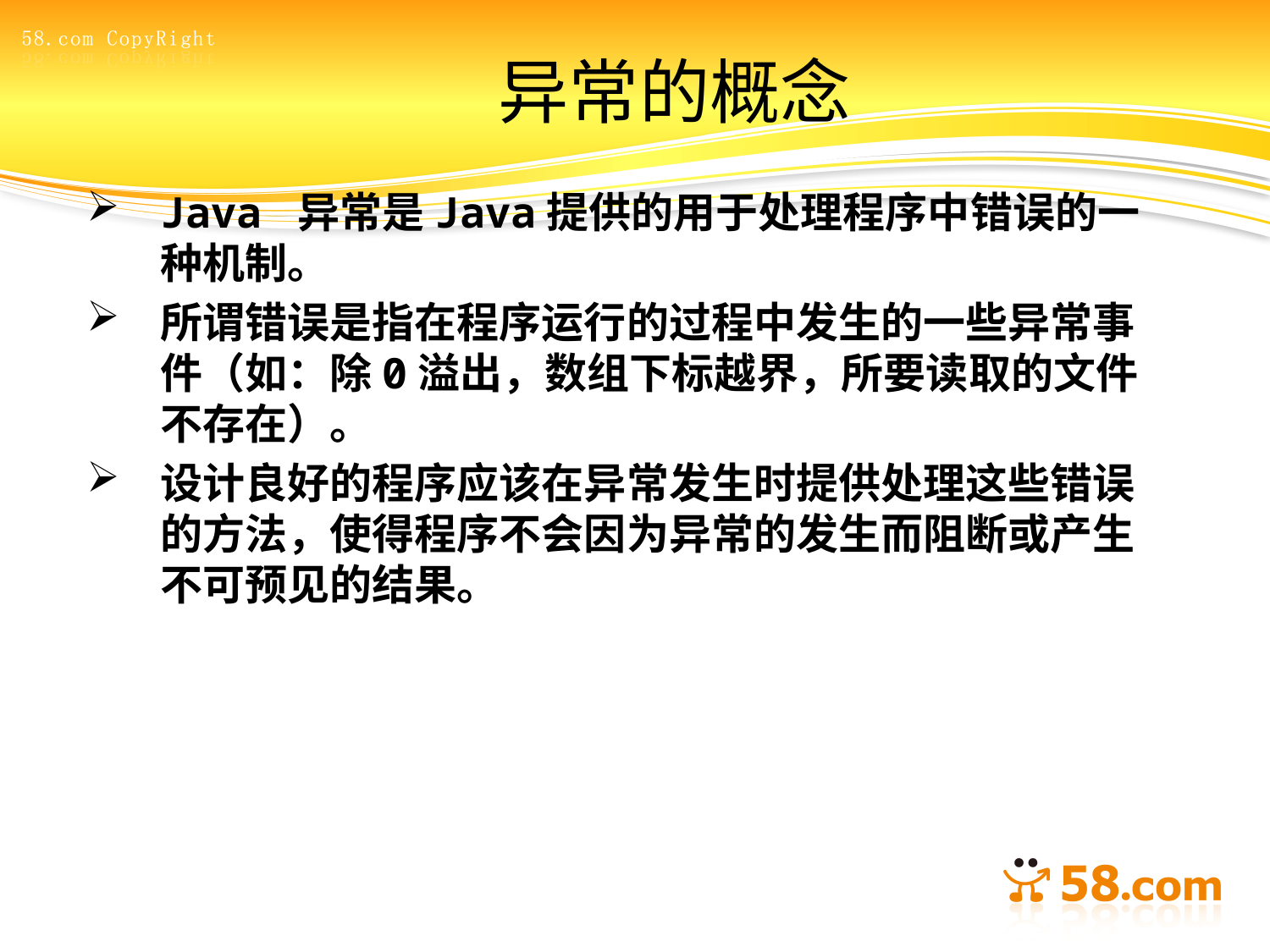

# 异常的概念
Java 异常是Java提供的用于处理程序中错误的一种机制。
所谓错误是指在程序运行的过程中发生的一些异常事件（如：除0溢出，数组下标越界，所要读取的文件不存在）。
设计良好的程序应该在异常发生时提供处理这些错误的方法，使得程序不会因为异常的发生而阻断或产生不可预见的结果。